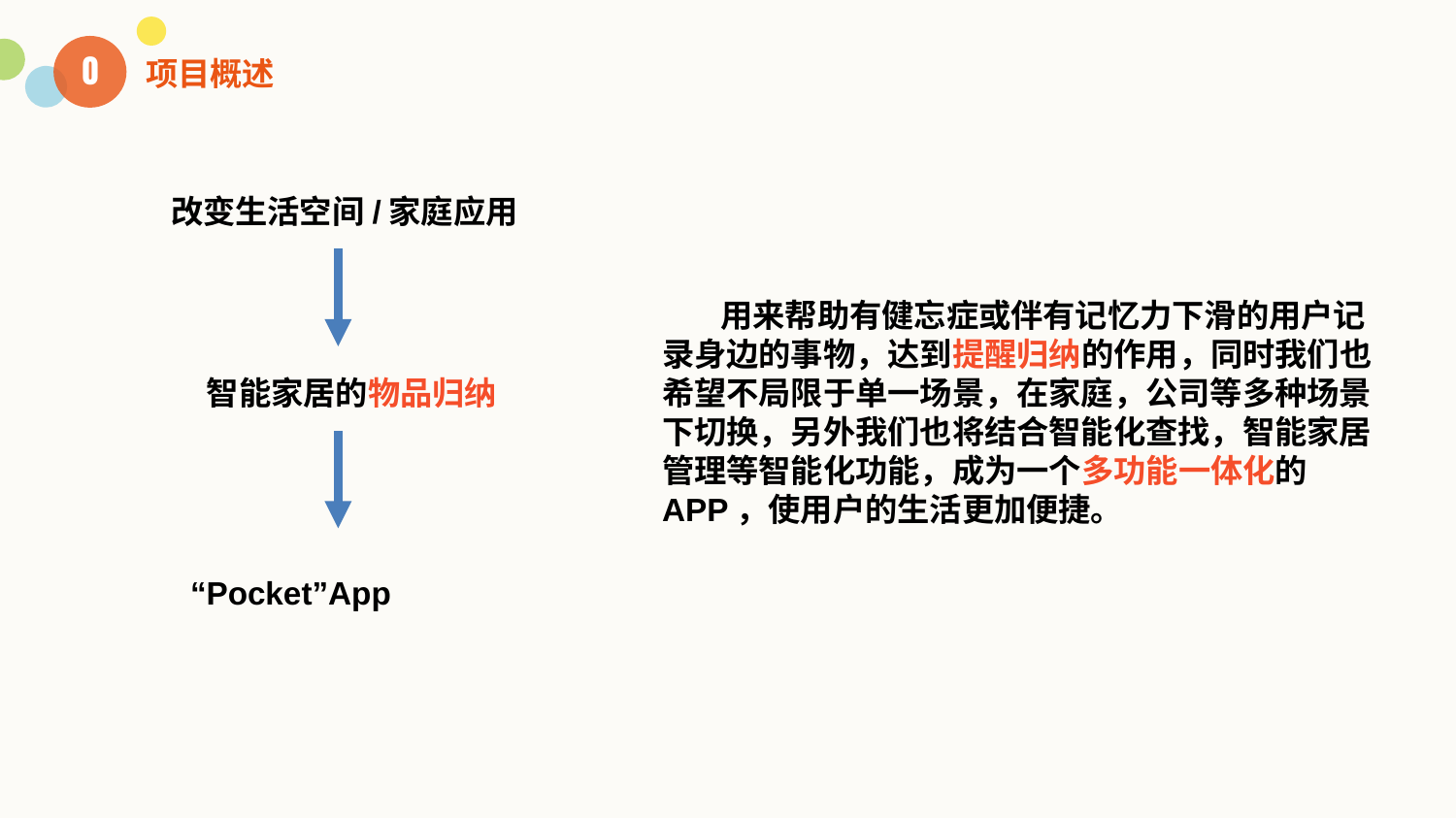

0
项目概述

改变生活空间/家庭应用
       用来帮助有健忘症或伴有记忆力下滑的用户记录身边的事物，达到提醒归纳的作用，同时我们也希望不局限于单一场景，在家庭，公司等多种场景下切换，另外我们也将结合智能化查找，智能家居管理等智能化功能，成为一个多功能一体化的APP，使用户的生活更加便捷。
智能家居的物品归纳
“Pocket”App